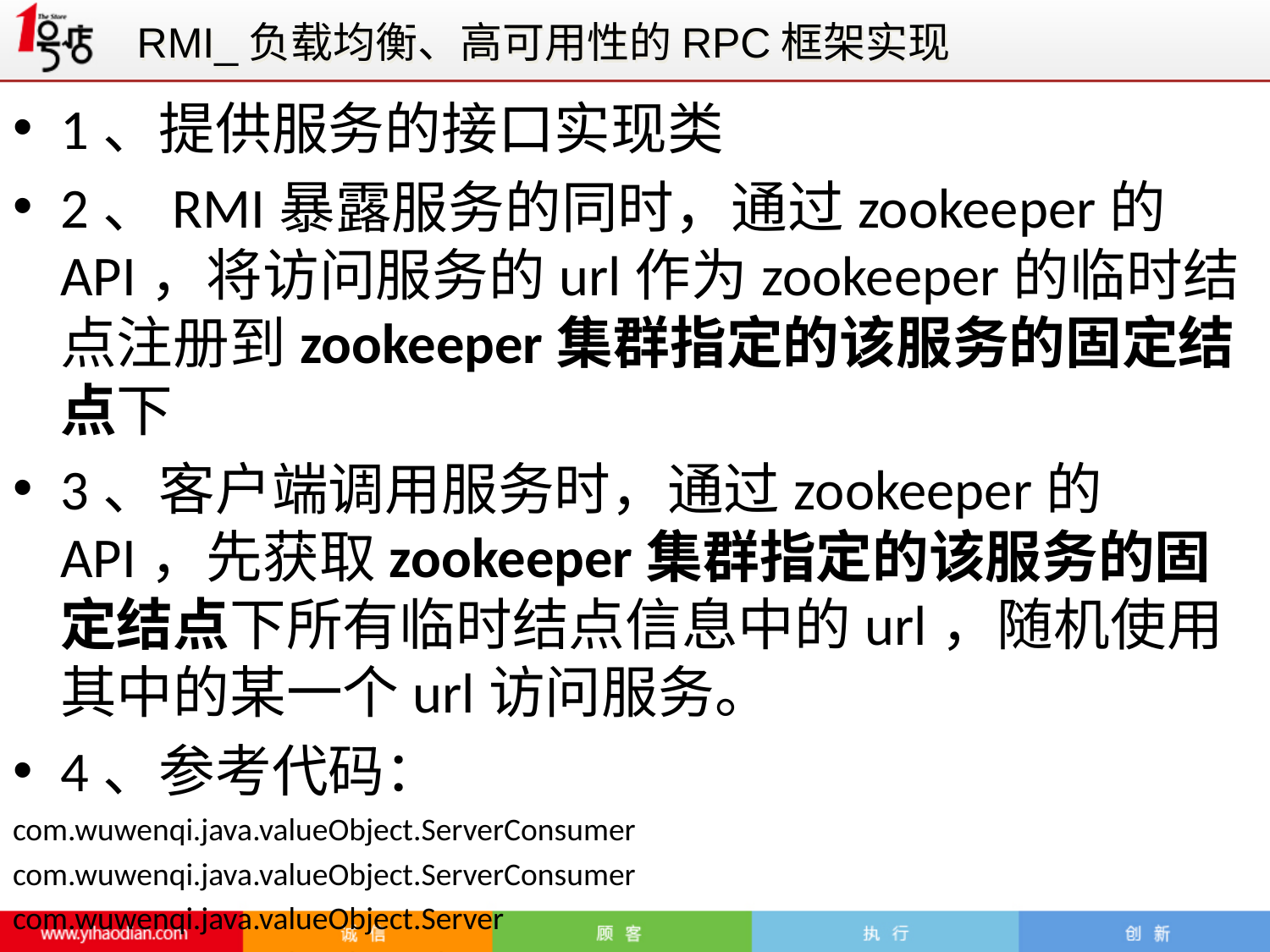

RMI_负载均衡、高可用性的RPC框架实现
1、提供服务的接口实现类
2、RMI暴露服务的同时，通过zookeeper的API，将访问服务的url作为zookeeper的临时结点注册到zookeeper集群指定的该服务的固定结点下
3、客户端调用服务时，通过zookeeper的API，先获取zookeeper集群指定的该服务的固定结点下所有临时结点信息中的url，随机使用其中的某一个url访问服务。
4、参考代码：
com.wuwenqi.java.valueObject.ServerConsumer
com.wuwenqi.java.valueObject.ServerConsumer
com.wuwenqi.java.valueObject.Server
com.wuwenqi.java.valueObject.Client